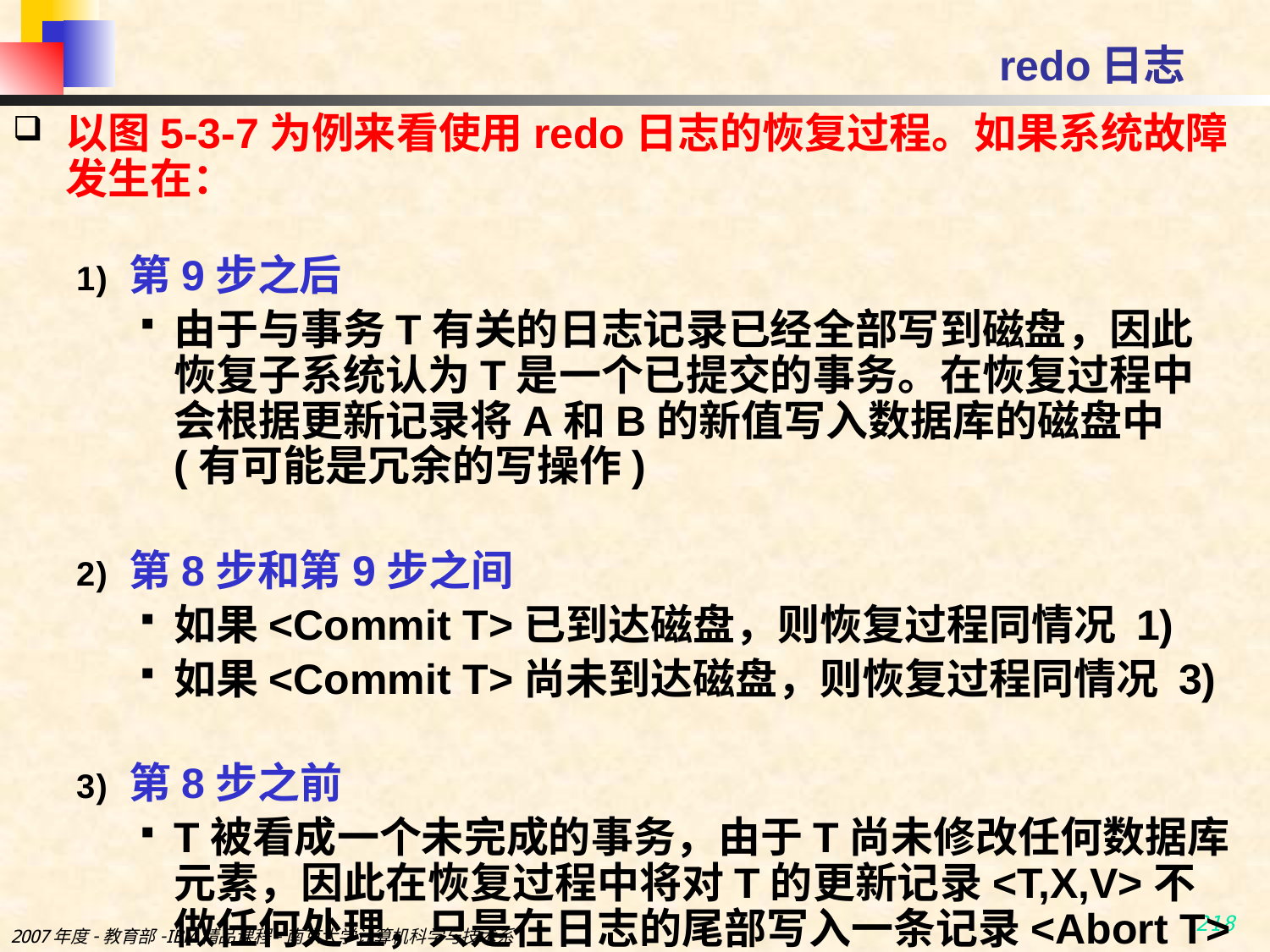

# redo日志
以图5-3-7为例来看使用redo日志的恢复过程。如果系统故障发生在：

第9步之后
由于与事务T有关的日志记录已经全部写到磁盘，因此恢复子系统认为T是一个已提交的事务。在恢复过程中会根据更新记录将A和B的新值写入数据库的磁盘中(有可能是冗余的写操作)

第8步和第9步之间
如果<Commit T>已到达磁盘，则恢复过程同情况 1)
如果<Commit T>尚未到达磁盘，则恢复过程同情况 3)

第8步之前
T被看成一个未完成的事务，由于T尚未修改任何数据库元素，因此在恢复过程中将对T的更新记录<T,X,V>不做任何处理，只是在日志的尾部写入一条记录<Abort T>
218